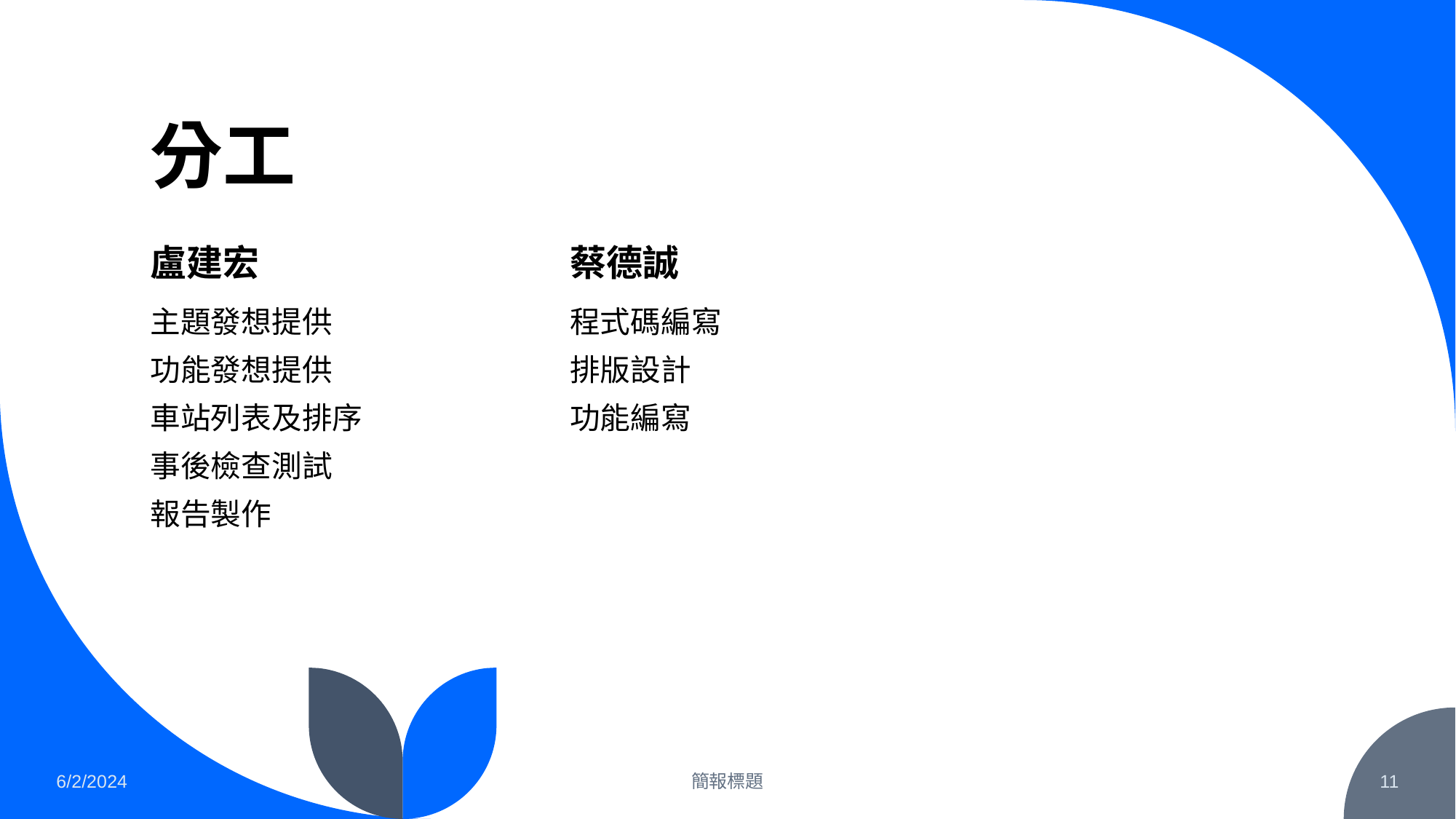

# 分工
盧建宏
蔡德誠
主題發想提供
功能發想提供
車站列表及排序
事後檢查測試
報告製作

程式碼編寫
排版設計
功能編寫

6/2/2024
簡報標題
11